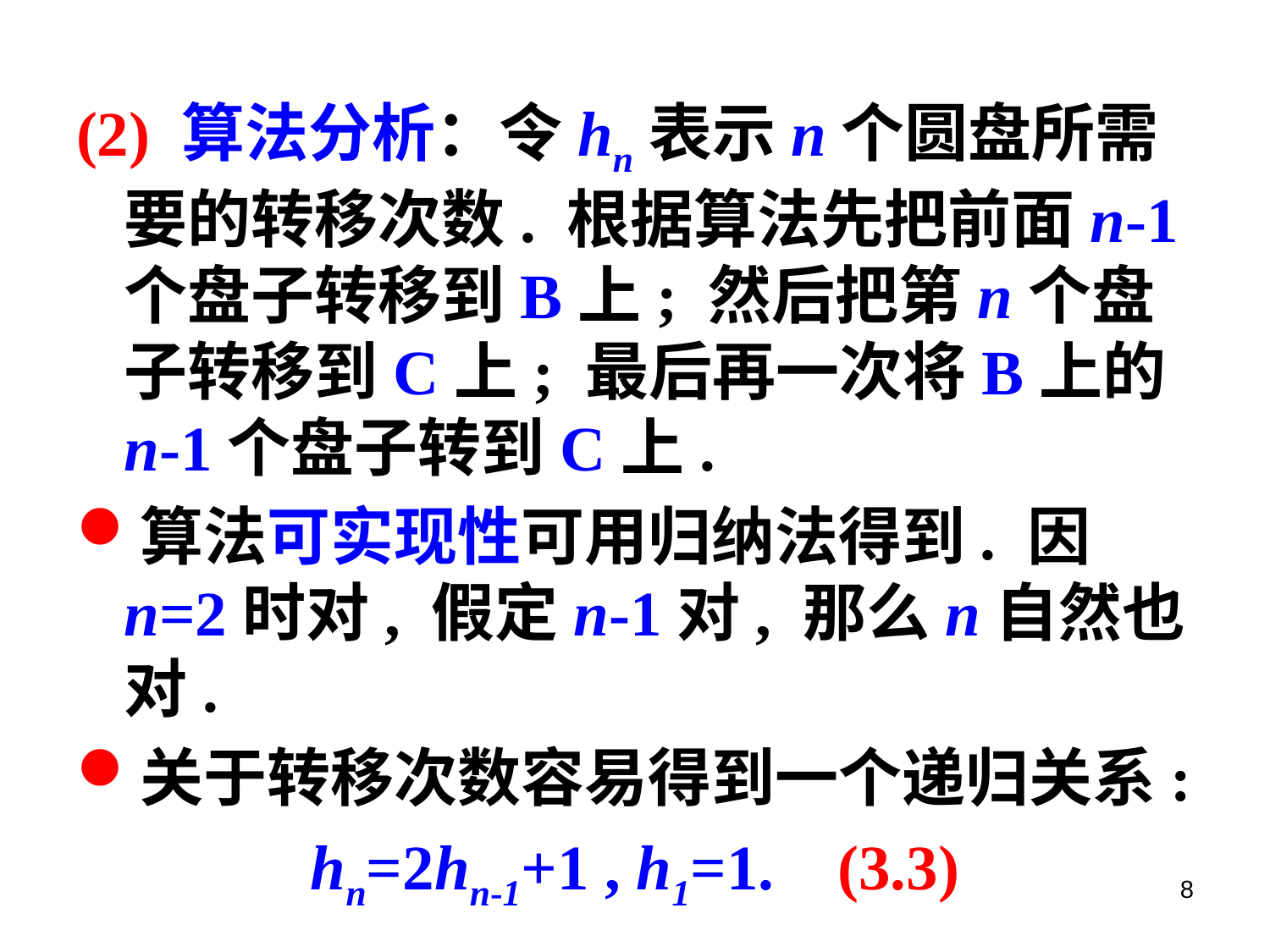

(2) 算法分析：令hn表示n个圆盘所需要的转移次数. 根据算法先把前面n-1个盘子转移到B上; 然后把第n个盘子转移到C上; 最后再一次将B上的n-1个盘子转到C上.
算法可实现性可用归纳法得到. 因n=2时对, 假定n-1对, 那么n自然也对.
关于转移次数容易得到一个递归关系:
hn=2hn-1+1 , h1=1.    (3.3)
8